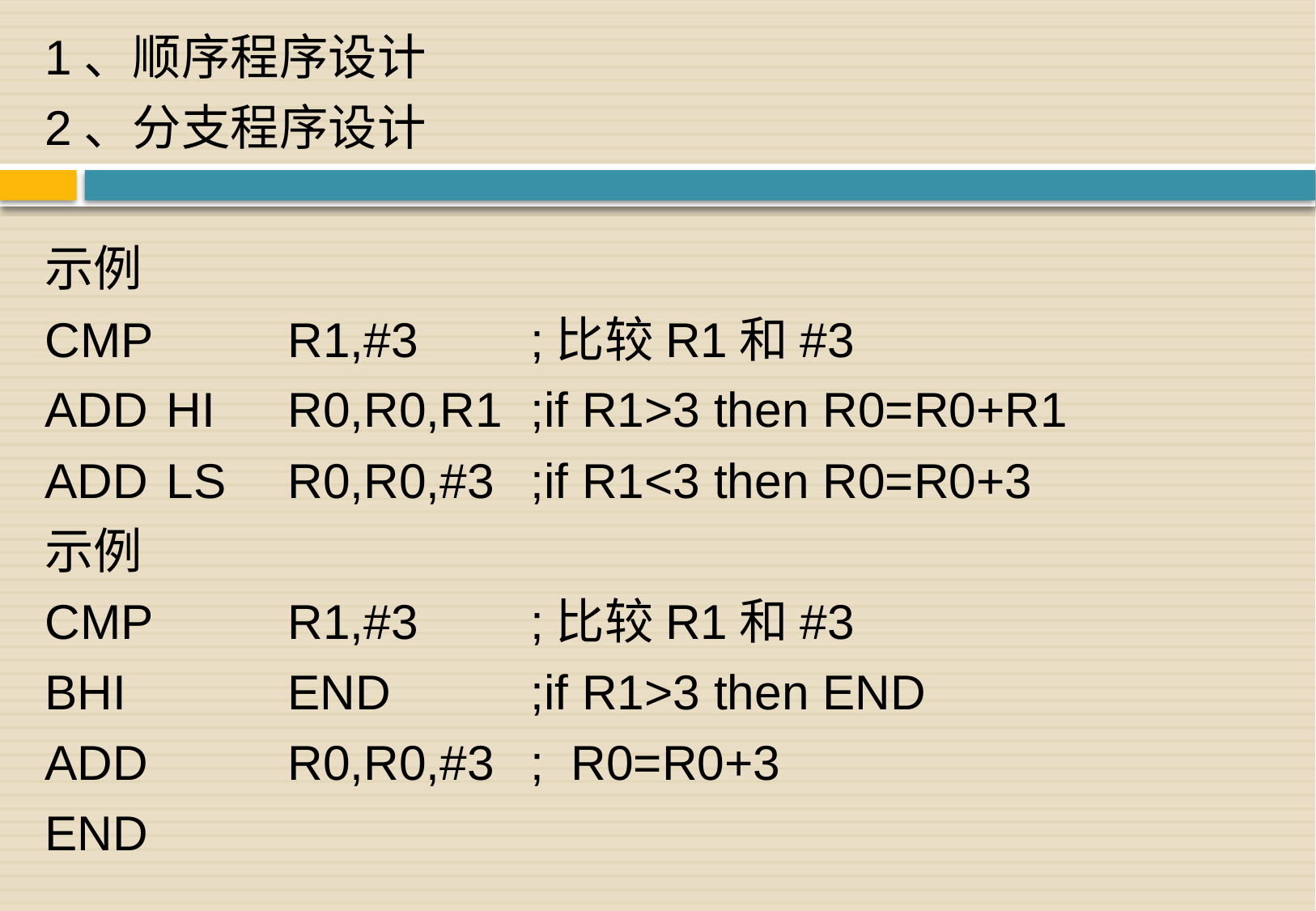

1、顺序程序设计
2、分支程序设计

示例
CMP  	R1,#3	;比较R1和#3
ADD	HI	R0,R0,R1	;if R1>3 then R0=R0+R1
ADD	LS	R0,R0,#3	;if R1<3 then R0=R0+3
示例
CMP  	R1,#3	;比较R1和#3
BHI		END		;if R1>3 then END
ADD		R0,R0,#3	;  R0=R0+3
END